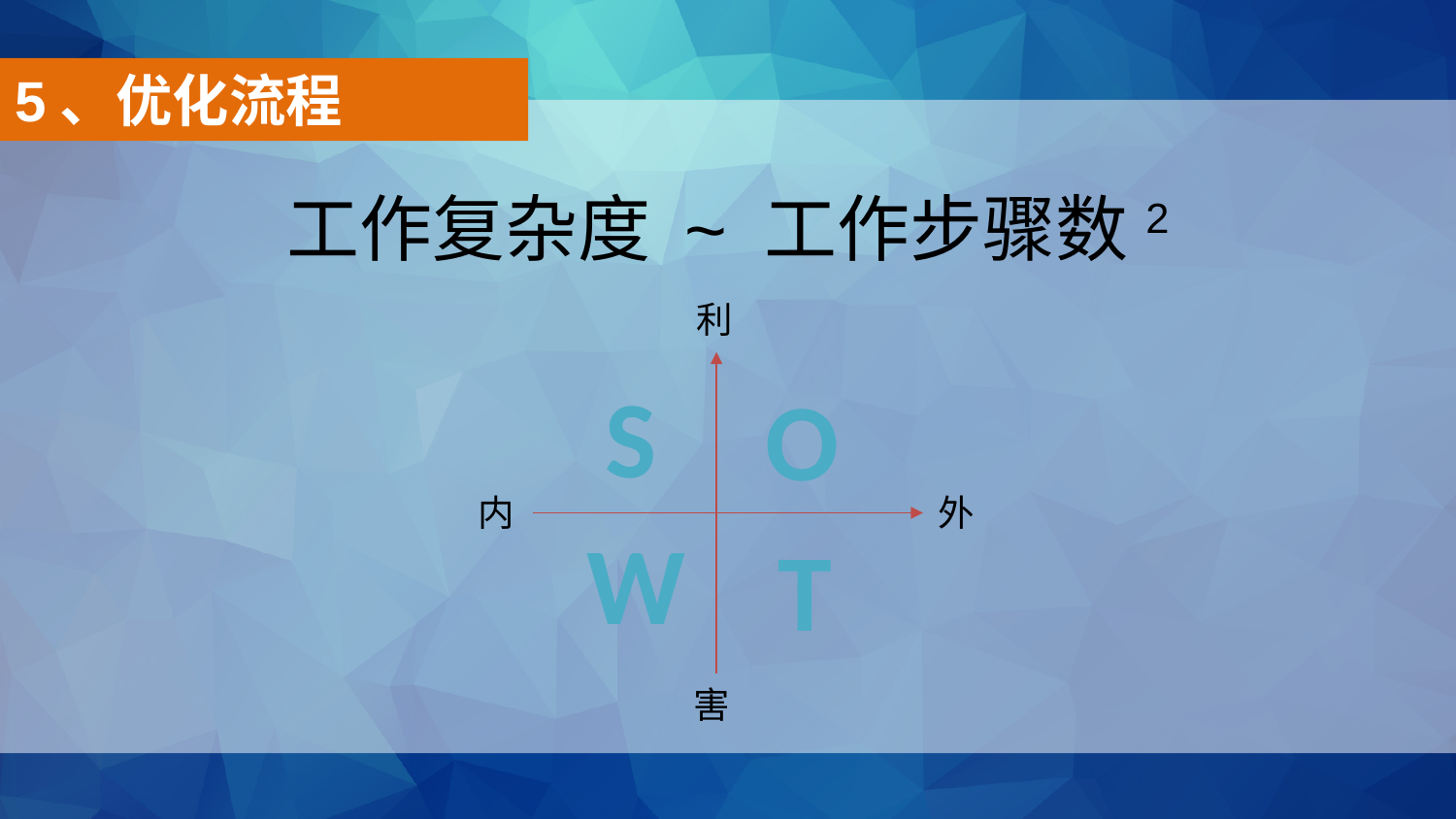

5、优化流程

工作复杂度 ~ 工作步骤数2
利
S
O
内
外
W
T
害